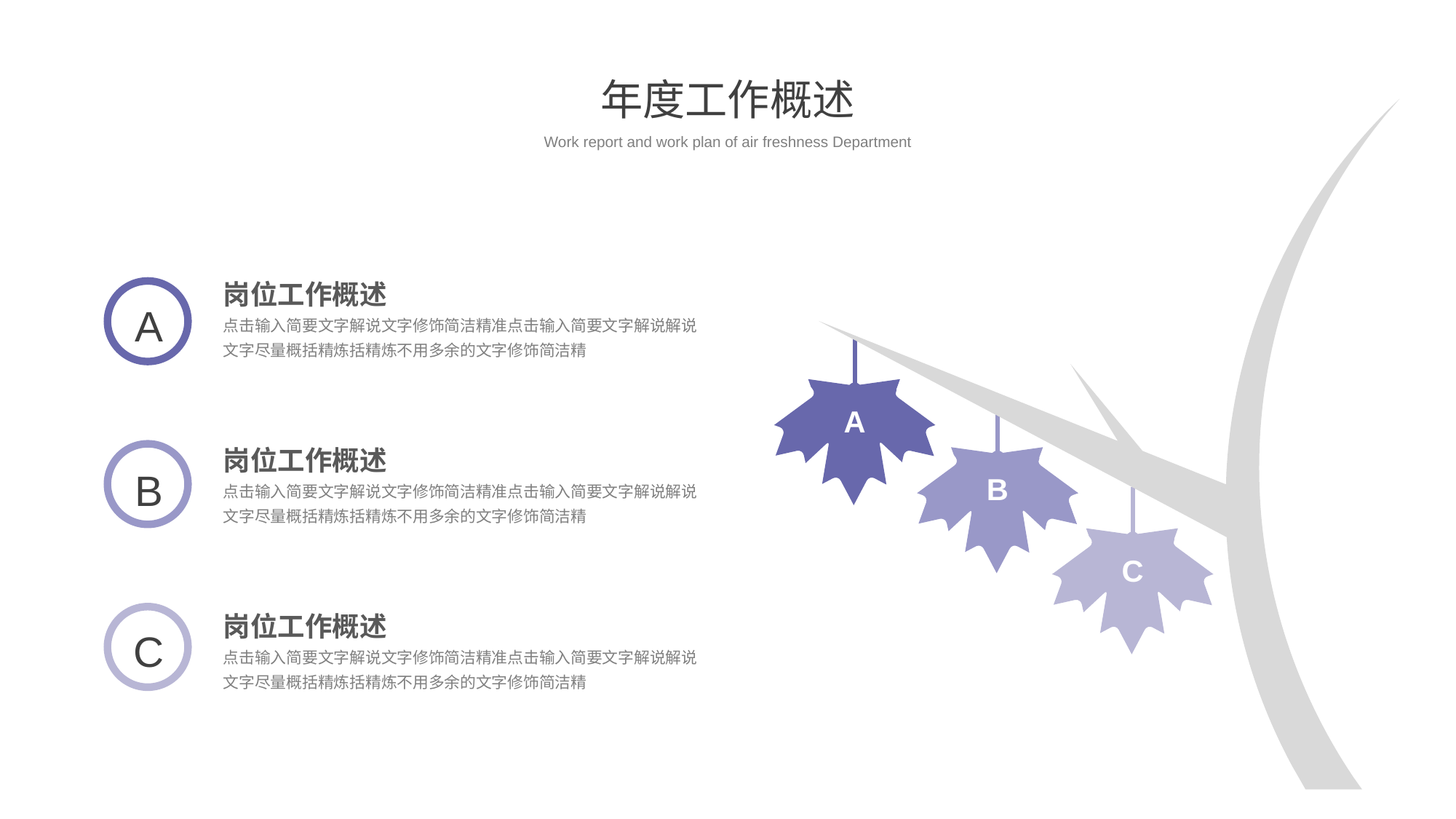

年度工作概述
Work report and work plan of air freshness Department

岗位工作概述
点击输入简要文字解说文字修饰简洁精准点击输入简要文字解说解说文字尽量概括精炼括精炼不用多余的文字修饰简洁精

A

A

B
岗位工作概述
点击输入简要文字解说文字修饰简洁精准点击输入简要文字解说解说文字尽量概括精炼括精炼不用多余的文字修饰简洁精

B

C
岗位工作概述
点击输入简要文字解说文字修饰简洁精准点击输入简要文字解说解说文字尽量概括精炼括精炼不用多余的文字修饰简洁精

C